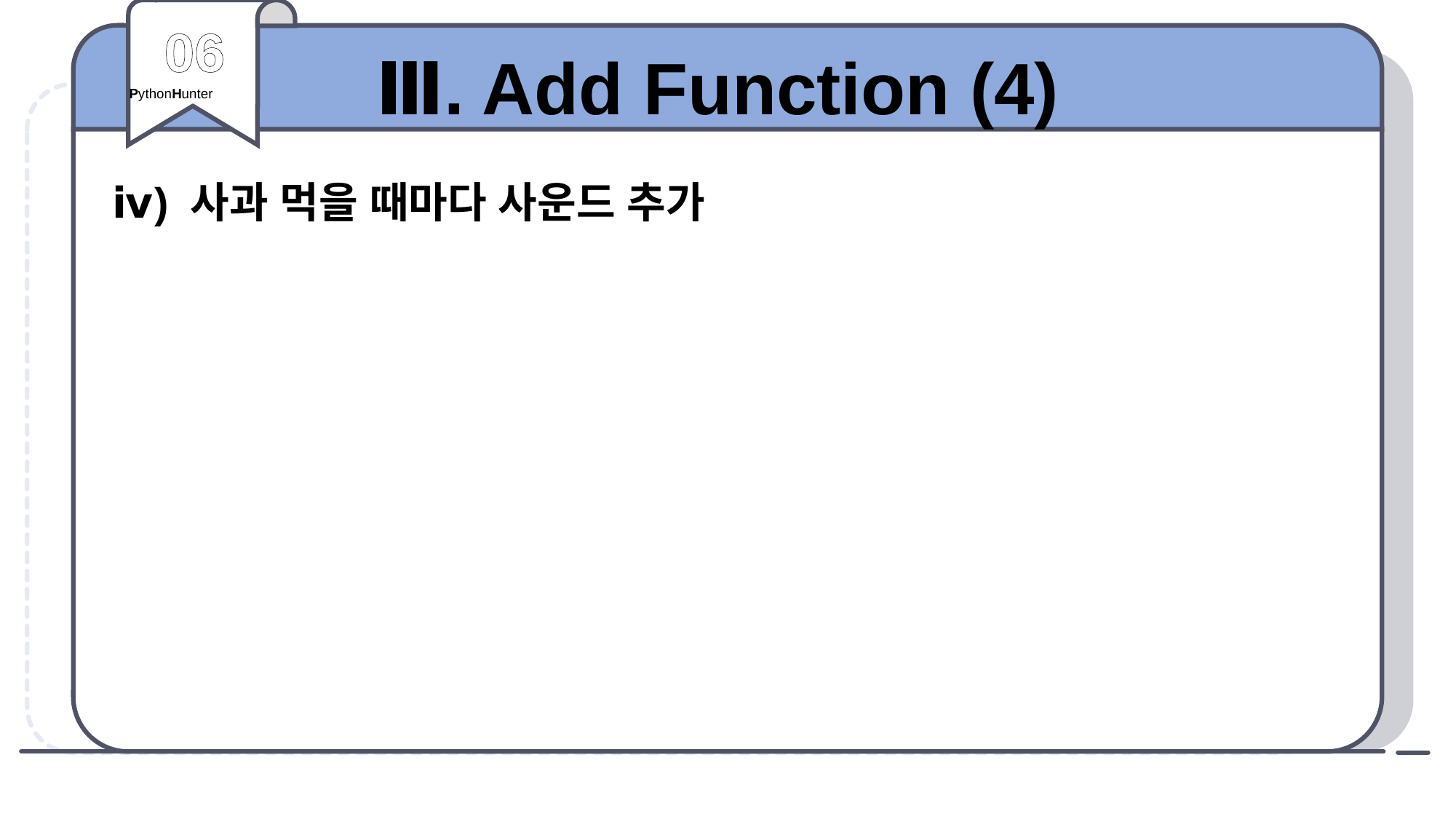

06
        PythonHunter
Ⅲ. Add Function (4)
ⅳ) 사과 먹을 때마다 사운드 추가